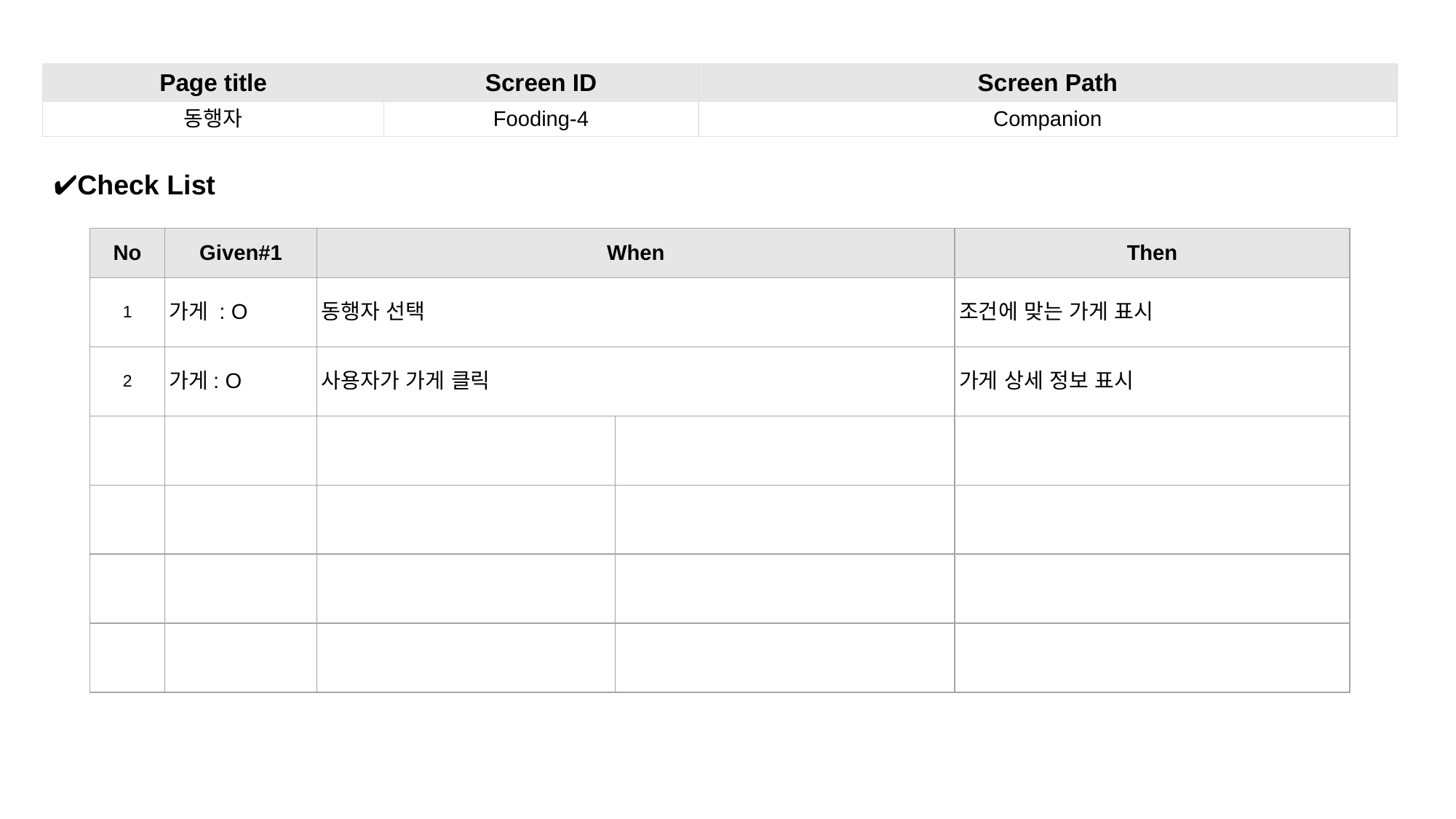

| Page title | Screen ID | Screen Path |
| --- | --- | --- |
| 동행자 | Fooding-4 | Companion |
✔Check List

| No | Given#1 | When | When | Then |
| --- | --- | --- | --- | --- |
| 1 | 가게 : O | 동행자 선택 | 동행자 선택 | 조건에 맞는 가게 표시 |
| 2 | 가게: O | 사용자가 가게 클릭 | 사용자가 가게 클릭 | 가게 상세 정보 표시 |
|  |  |  |  |  |
|  |  |  |  |  |
|  |  |  |  |  |
|  |  |  |  |  |